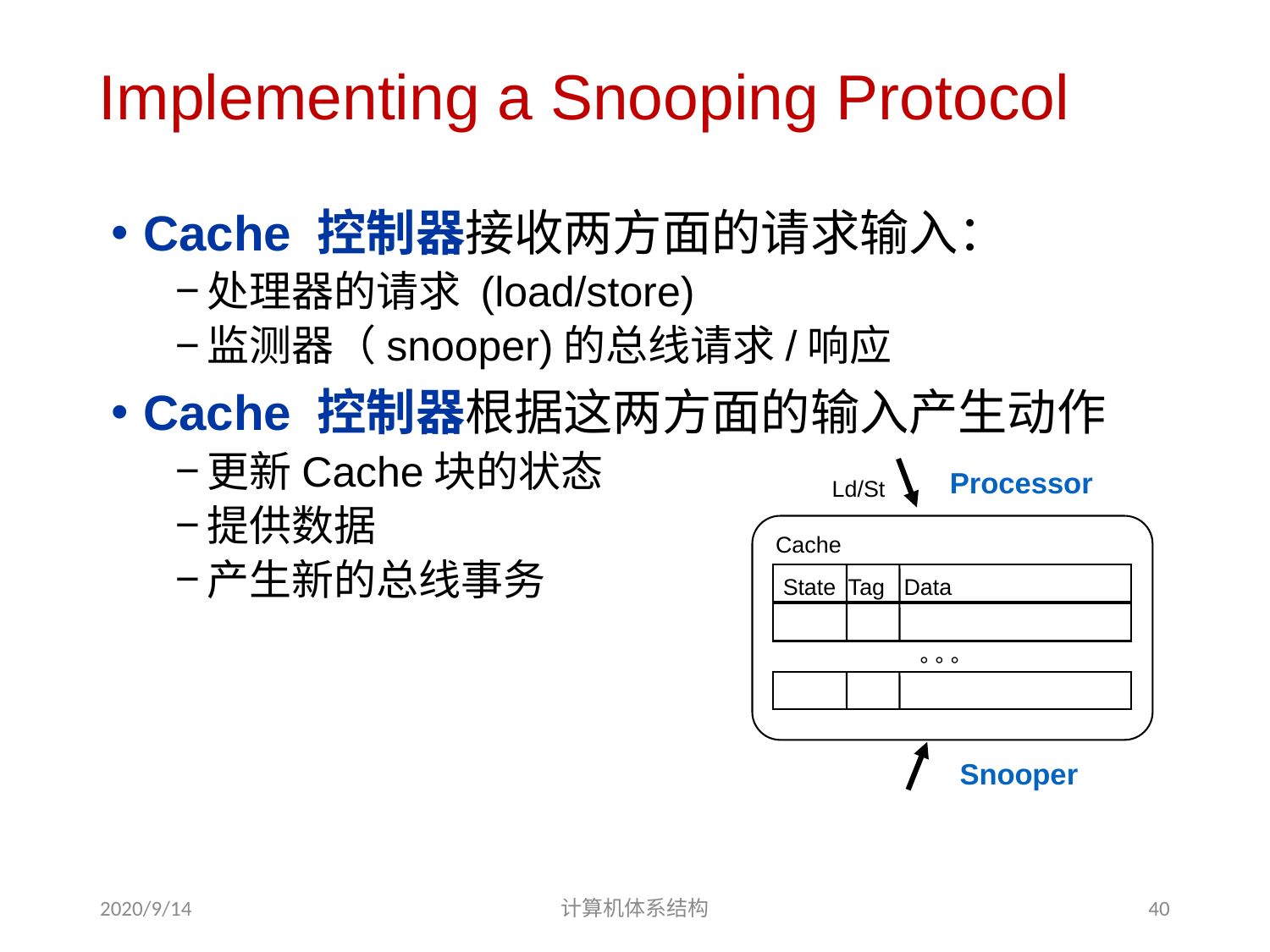

# Implementing a Snooping Protocol
Cache 控制器接收两方面的请求输入：
处理器的请求 (load/store)
监测器（snooper)的总线请求/响应
Cache 控制器根据这两方面的输入产生动作
更新Cache块的状态
提供数据
产生新的总线事务

Processor
Ld/St

Cache

State  Tag   Data

° ° °

Snooper
2020/9/14
计算机体系结构
40